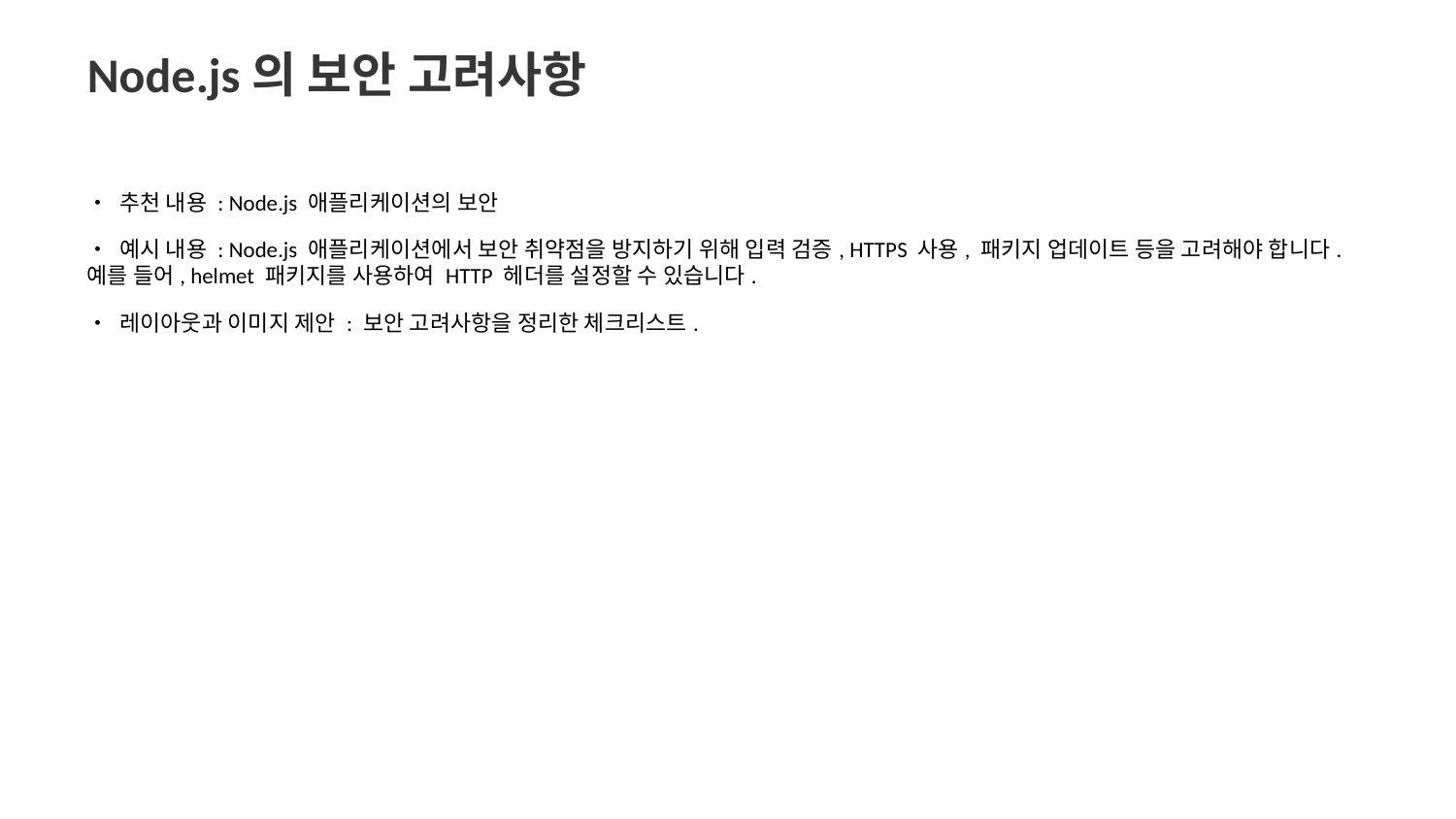

Node.js의 보안 고려사항
• 추천 내용 : Node.js 애플리케이션의 보안
• 예시 내용 : Node.js 애플리케이션에서 보안 취약점을 방지하기 위해 입력 검증, HTTPS 사용, 패키지 업데이트 등을 고려해야 합니다. 예를 들어, helmet 패키지를 사용하여 HTTP 헤더를 설정할 수 있습니다.
• 레이아웃과 이미지 제안 : 보안 고려사항을 정리한 체크리스트.